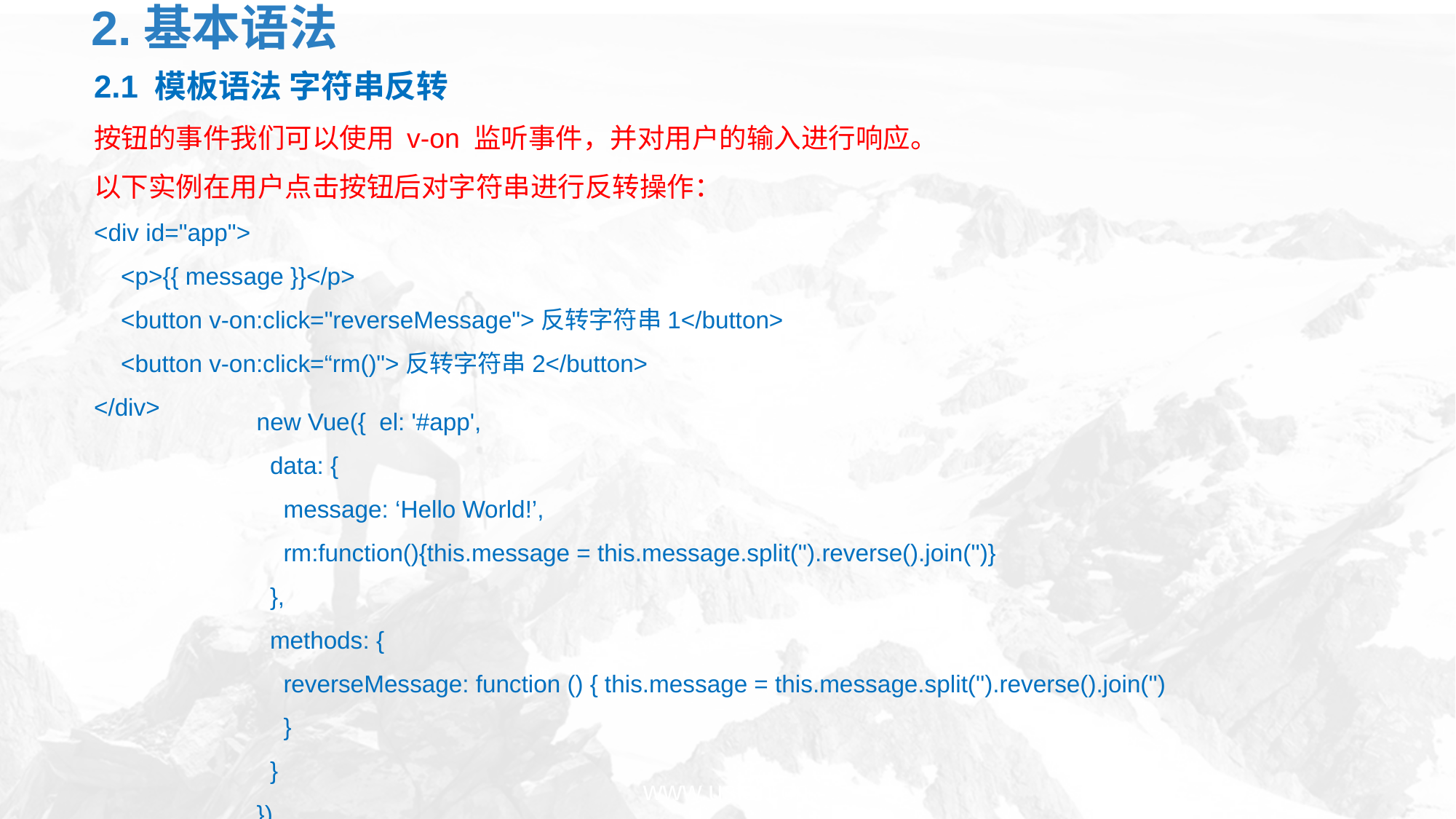

# 2.基本语法
2.1 模板语法 字符串反转
按钮的事件我们可以使用 v-on 监听事件，并对用户的输入进行响应。
以下实例在用户点击按钮后对字符串进行反转操作：
<div id="app">
    <p>{{ message }}</p>
    <button v-on:click="reverseMessage">反转字符串1</button>
    <button v-on:click=“rm()">反转字符串2</button>
</div>
new Vue({  el: '#app',
  data: {
    message: ‘Hello World!’,
    rm:function(){this.message = this.message.split('').reverse().join('')}
  },
  methods: {
    reverseMessage: function () { this.message = this.message.split('').reverse().join('')
    }
  }
})
www.usian.cn